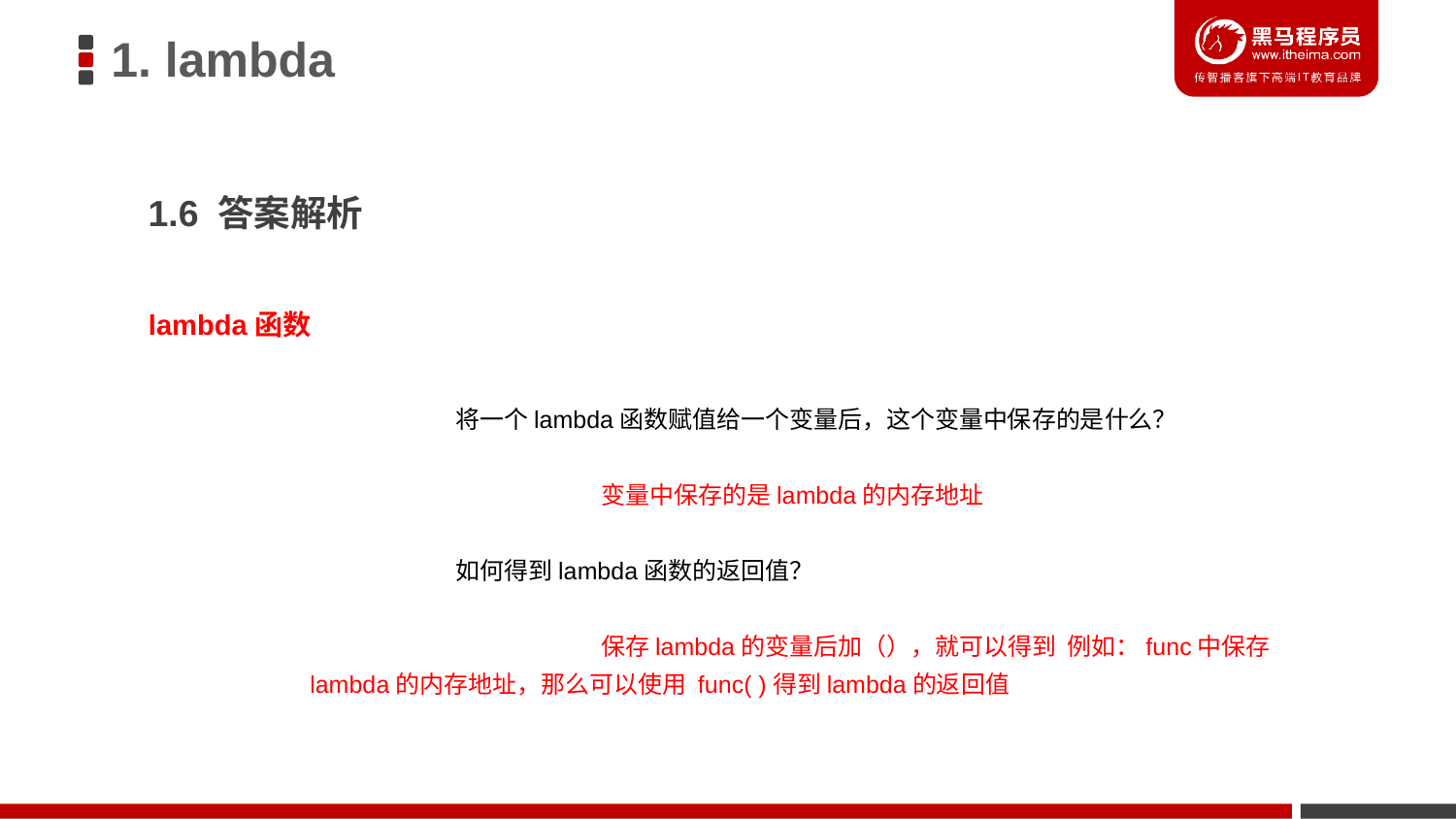

1. lambda
1.6 答案解析
lambda函数
	将一个lambda函数赋值给一个变量后，这个变量中保存的是什么？

		变量中保存的是lambda的内存地址

	如何得到lambda函数的返回值？

		保存lambda的变量后加（），就可以得到  例如：func中保存lambda的内存地址，那么可以使用 func( )得到lambda的返回值